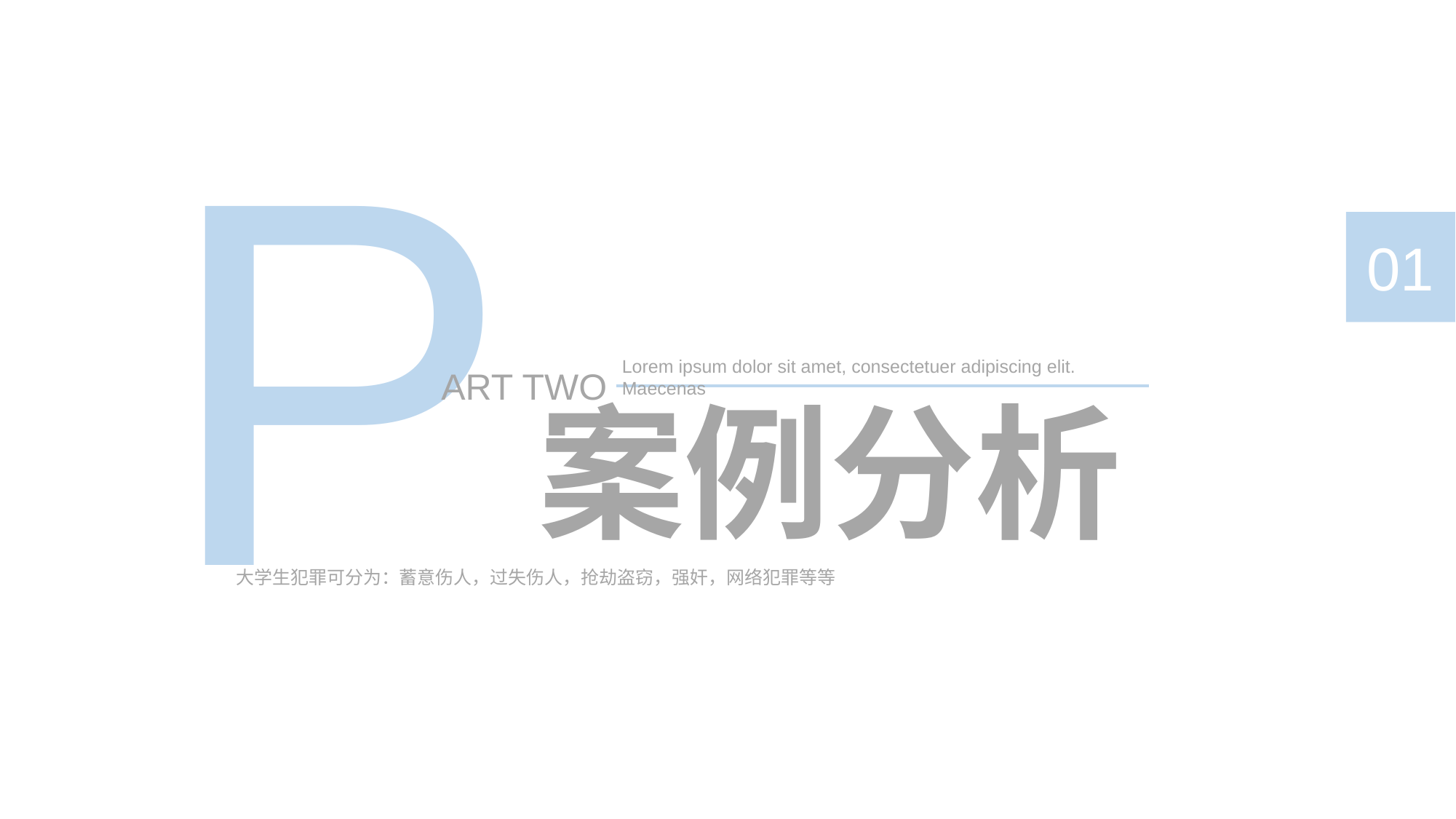

P
01
Lorem ipsum dolor sit amet, consectetuer adipiscing elit. Maecenas
ART TWO
案例分析
大学生犯罪可分为：蓄意伤人，过失伤人，抢劫盗窃，强奸，网络犯罪等等